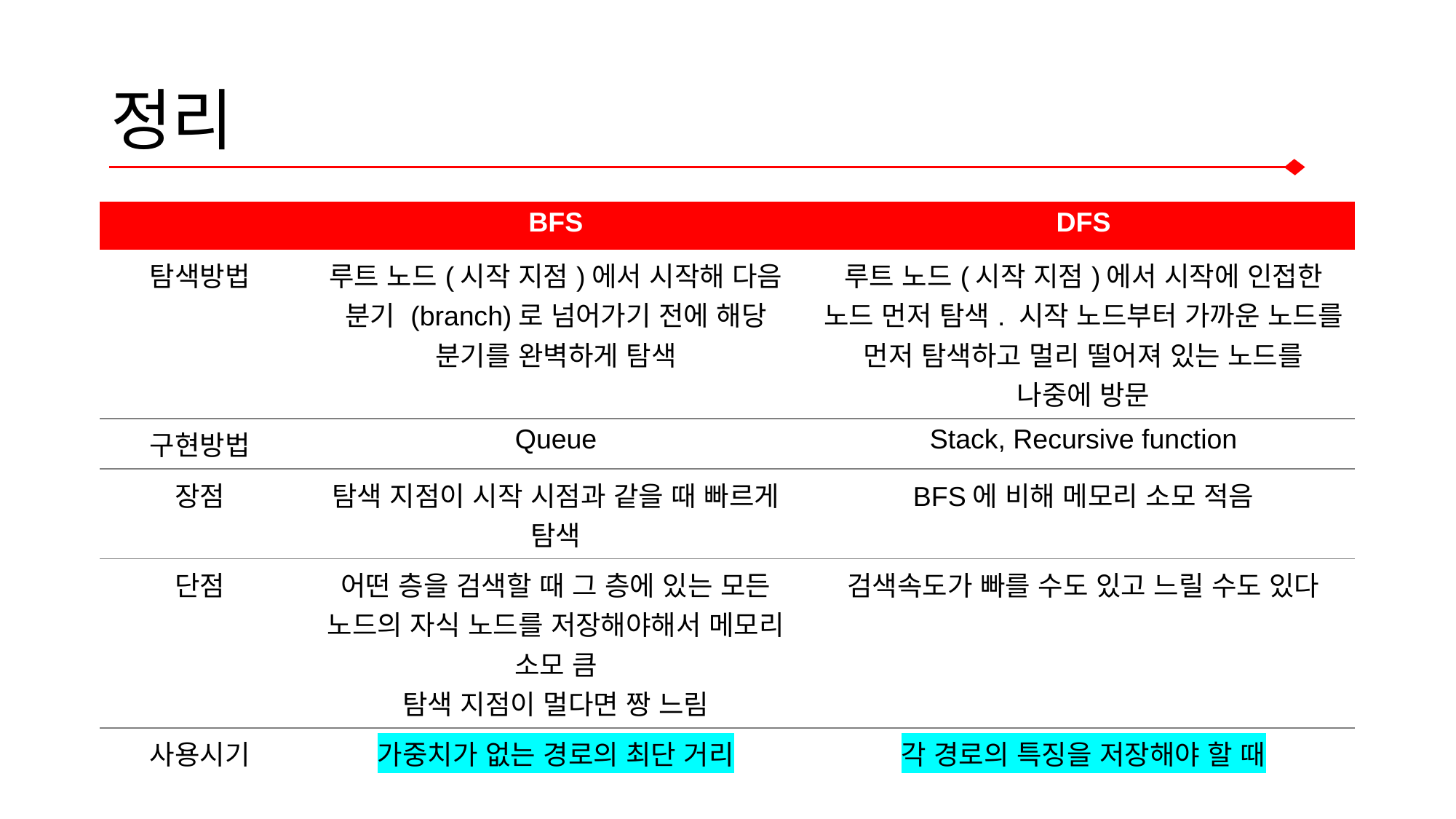

# 정리
|  | BFS | DFS |
| --- | --- | --- |
| 탐색방법 | 루트 노드(시작 지점)에서 시작해 다음 분기 (branch)로 넘어가기 전에 해당 분기를 완벽하게 탐색 | 루트 노드(시작 지점)에서 시작에 인접한 노드 먼저 탐색. 시작 노드부터 가까운 노드를 먼저 탐색하고 멀리 떨어져 있는 노드를 나중에 방문 |
| 구현방법 | Queue | Stack, Recursive function |
| 장점 | 탐색 지점이 시작 시점과 같을 때 빠르게 탐색 | BFS에 비해 메모리 소모 적음 |
| 단점 | 어떤 층을 검색할 때 그 층에 있는 모든 노드의 자식 노드를 저장해야해서 메모리 소모 큼 탐색 지점이 멀다면 짱 느림 | 검색속도가 빠를 수도 있고 느릴 수도 있다 |
| 사용시기 | 가중치가 없는 경로의 최단 거리 | 각 경로의 특징을 저장해야 할 때 |